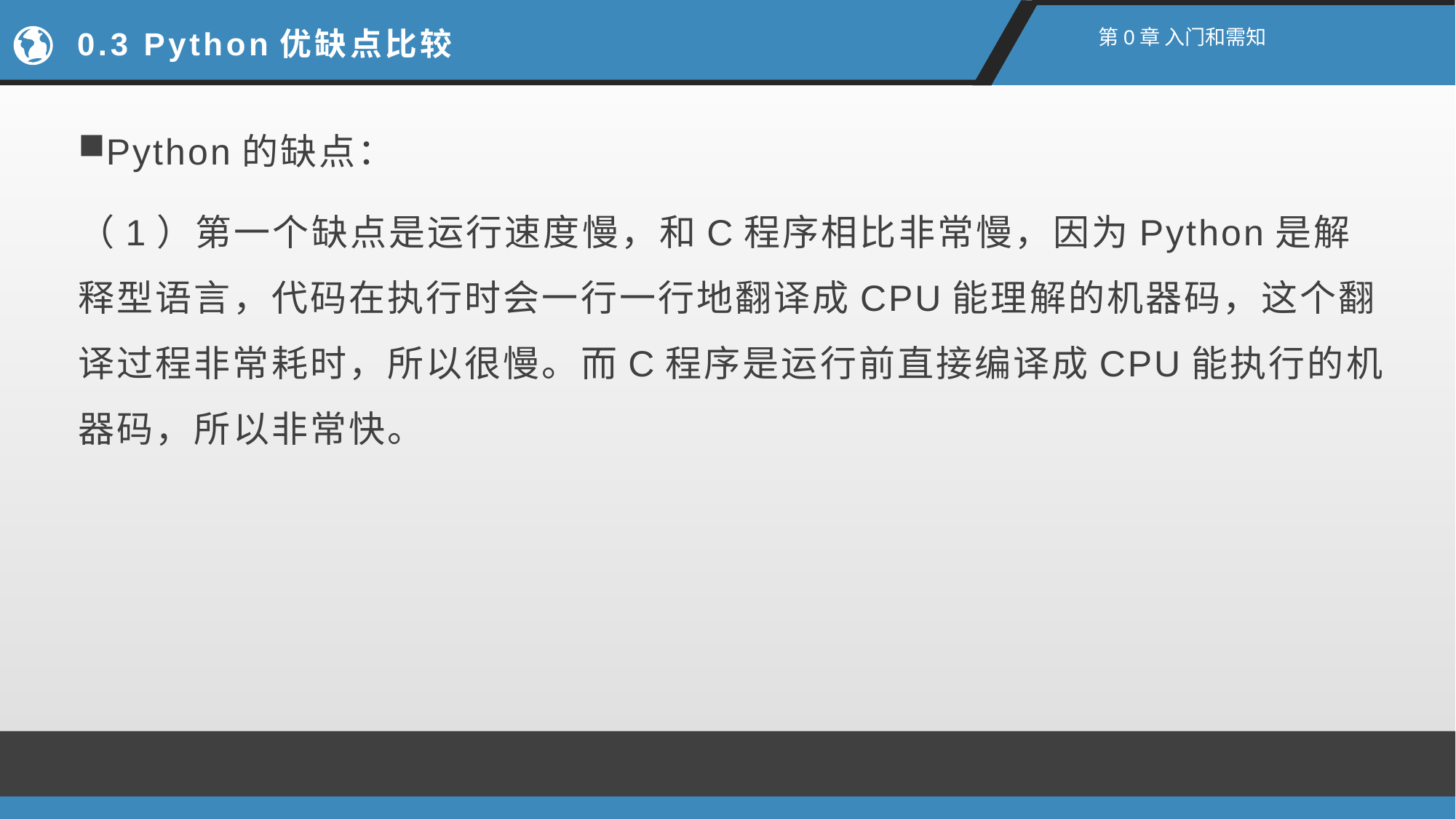

# 0.3 Python优缺点比较
第0章 入门和需知
Python的缺点：
（1）第一个缺点是运行速度慢，和C程序相比非常慢，因为Python是解释型语言，代码在执行时会一行一行地翻译成CPU能理解的机器码，这个翻译过程非常耗时，所以很慢。而C程序是运行前直接编译成CPU能执行的机器码，所以非常快。